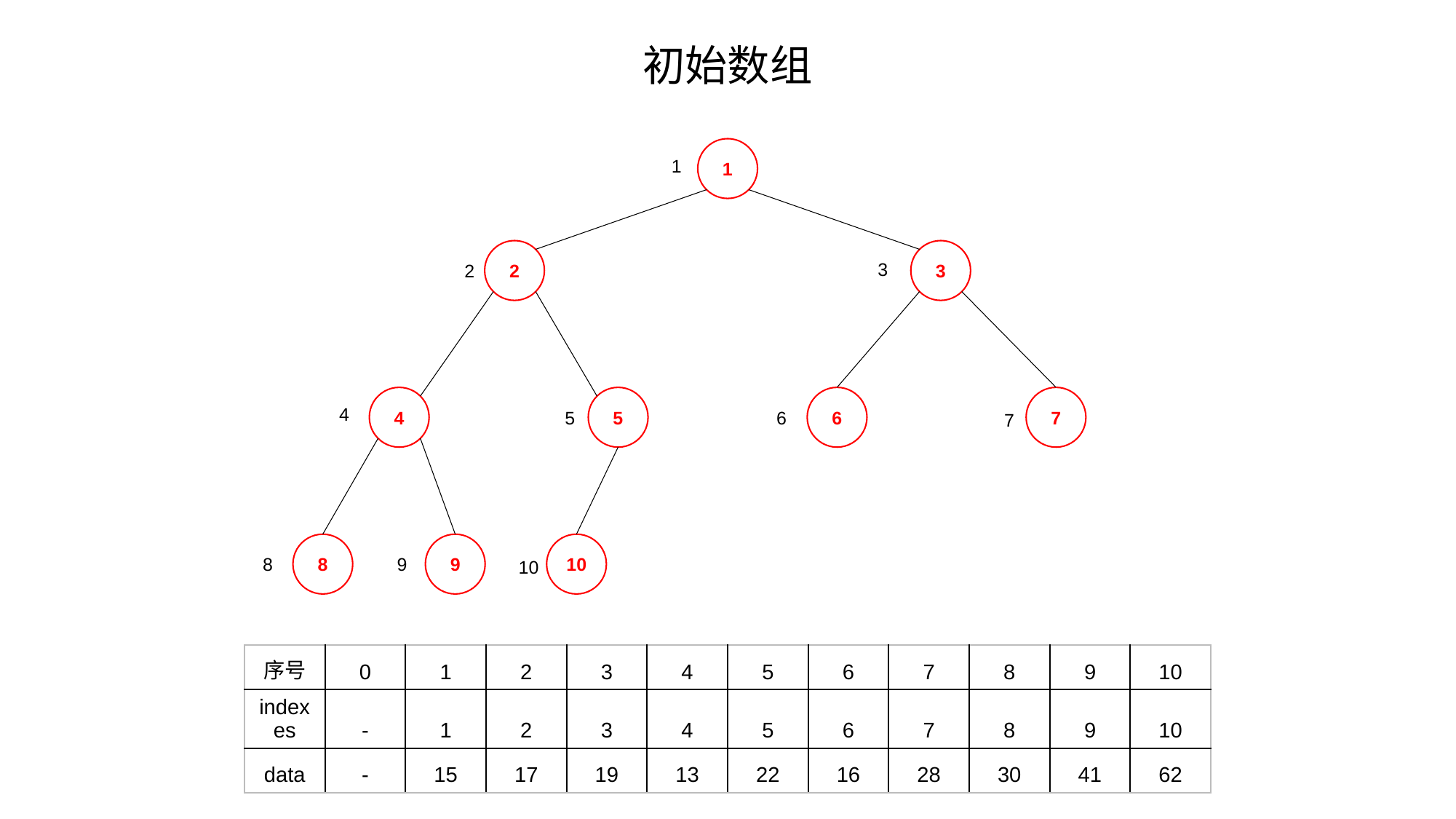

# 初始数组
1
1
2
3
3
2
4
5
6
7
4
5
6
7
8
9
10
10
8
9
| 序号 | 0 | 1 | 2 | 3 | 4 | 5 | 6 | 7 | 8 | 9 | 10 |
| --- | --- | --- | --- | --- | --- | --- | --- | --- | --- | --- | --- |
| indexes | - | 1 | 2 | 3 | 4 | 5 | 6 | 7 | 8 | 9 | 10 |
| data | - | 15 | 17 | 19 | 13 | 22 | 16 | 28 | 30 | 41 | 62 |